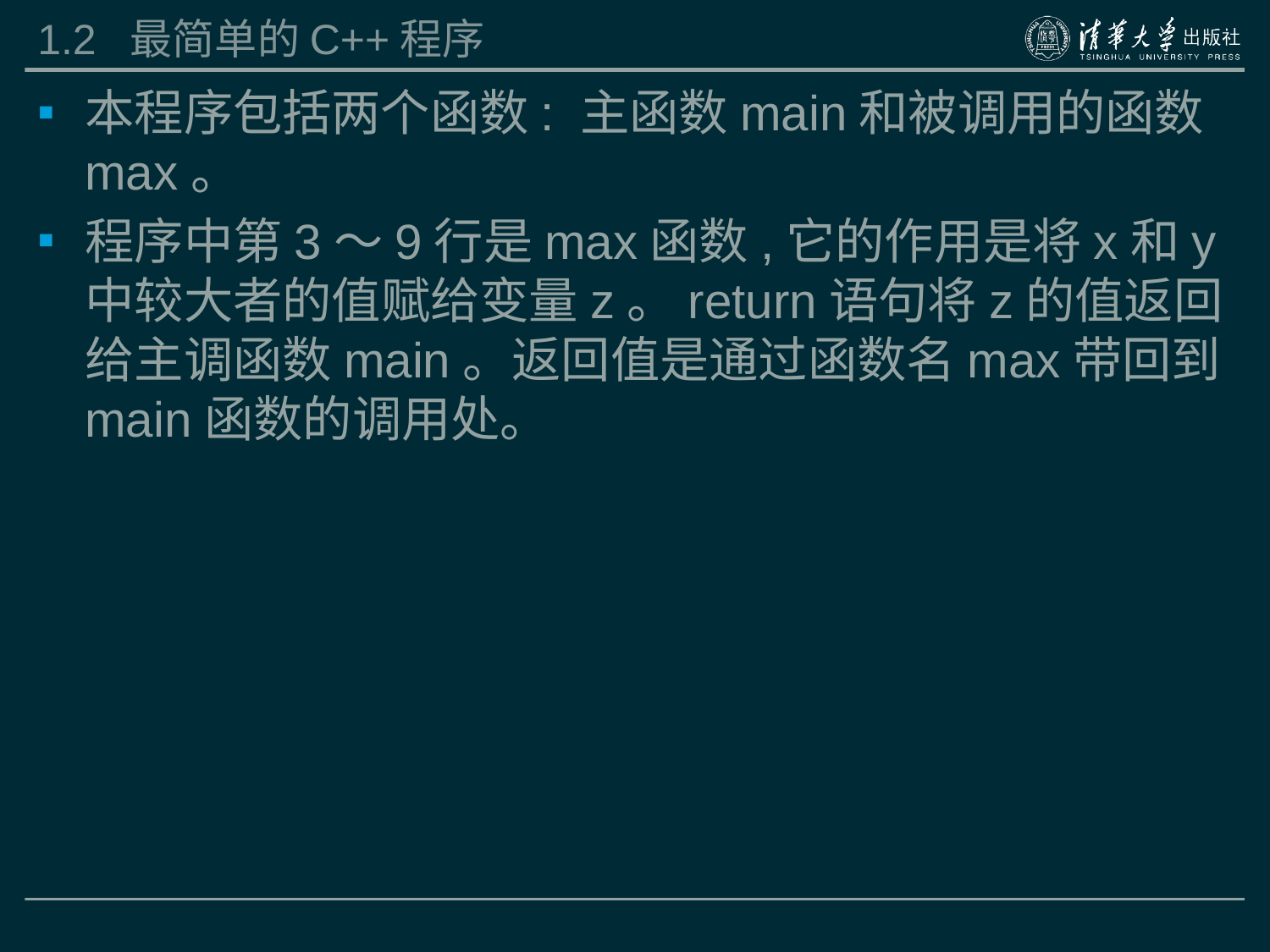

# 1.2  最简单的C++程序
本程序包括两个函数: 主函数main和被调用的函数max。
程序中第3～9行是max函数,它的作用是将x和y中较大者的值赋给变量z。return语句将z的值返回给主调函数main。返回值是通过函数名max带回到main函数的调用处。